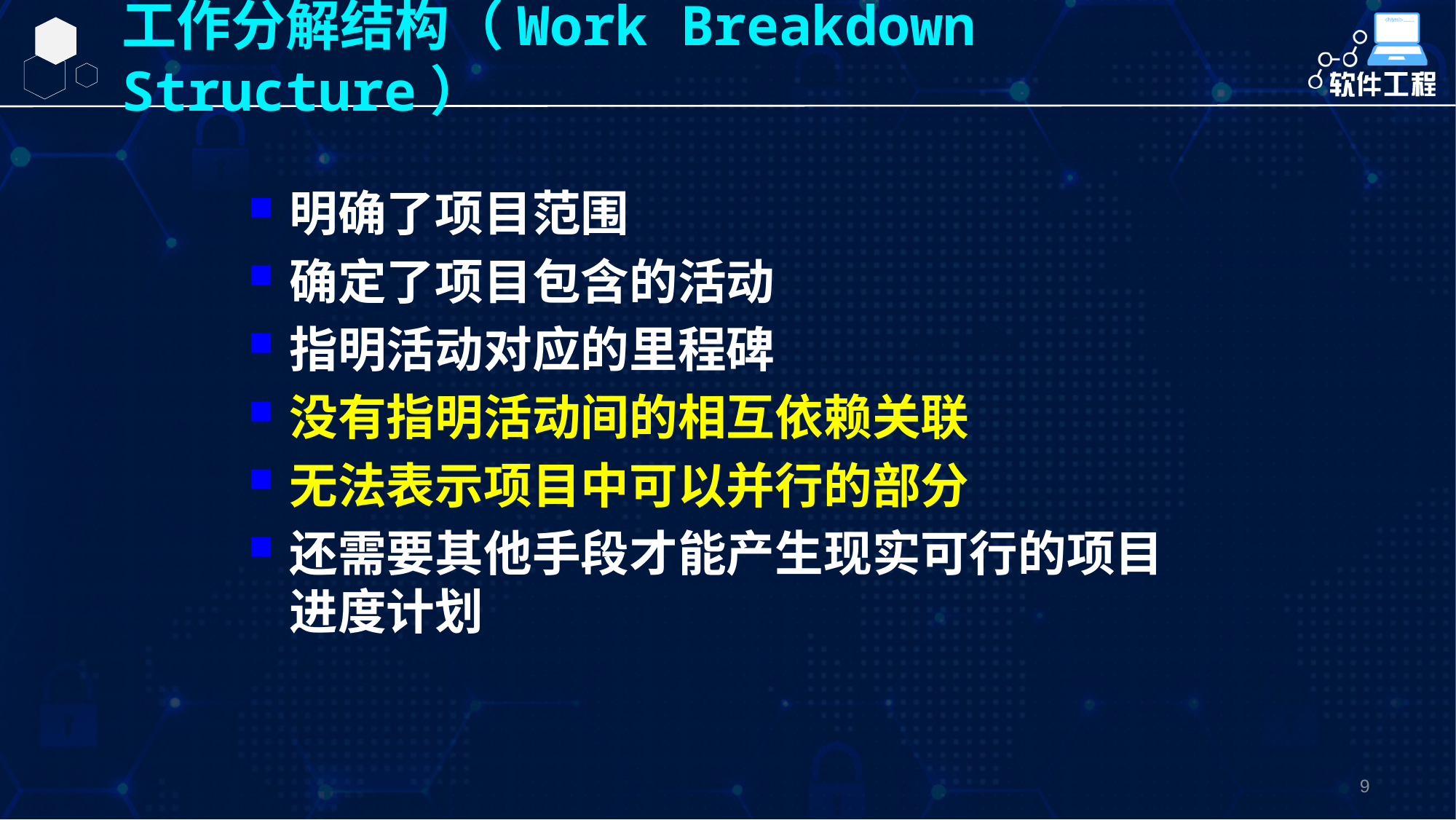

9
工作分解结构（Work Breakdown Structure）
明确了项目范围
确定了项目包含的活动
指明活动对应的里程碑
没有指明活动间的相互依赖关联
无法表示项目中可以并行的部分
还需要其他手段才能产生现实可行的项目进度计划